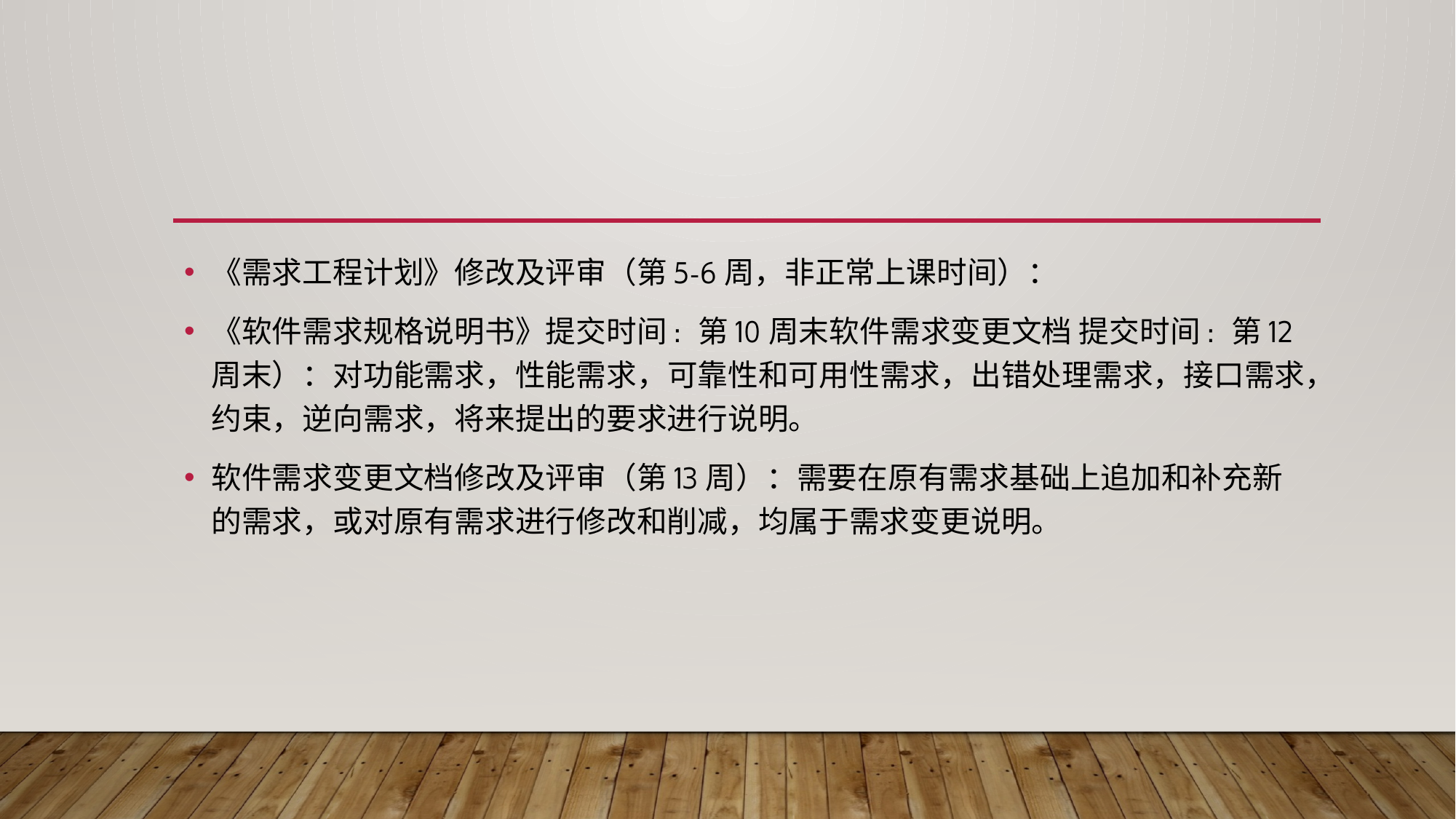

《需求工程计划》修改及评审（第5-6周，非正常上课时间）：
《软件需求规格说明书》提交时间: 第10周末软件需求变更文档 提交时间: 第12周末）：对功能需求，性能需求，可靠性和可用性需求，出错处理需求，接口需求，约束，逆向需求，将来提出的要求进行说明。
软件需求变更文档修改及评审（第13周）：需要在原有需求基础上追加和补充新的需求，或对原有需求进行修改和削减，均属于需求变更说明。